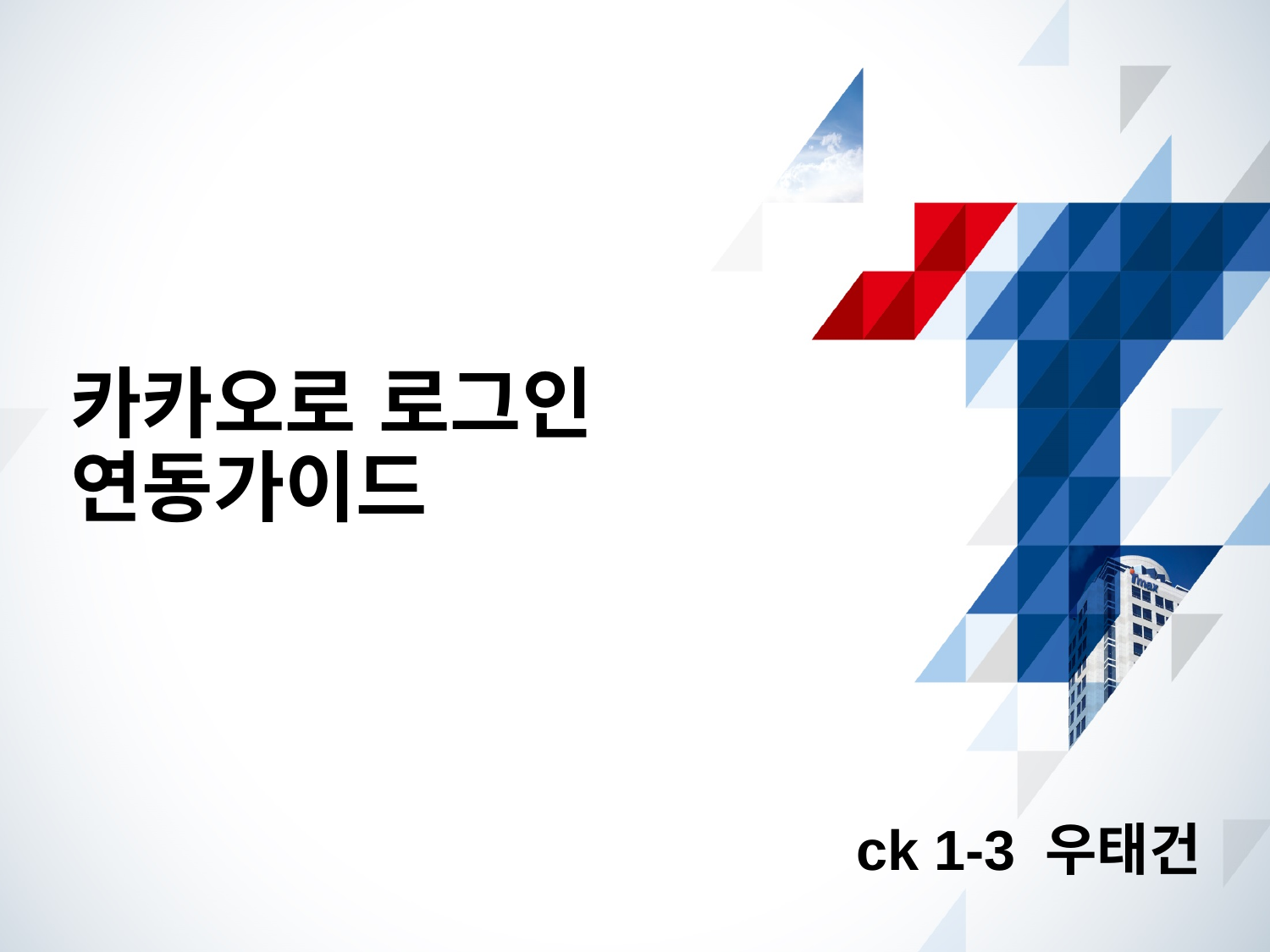

# 카카오로 로그인 연동가이드
ck 1-3 우태건